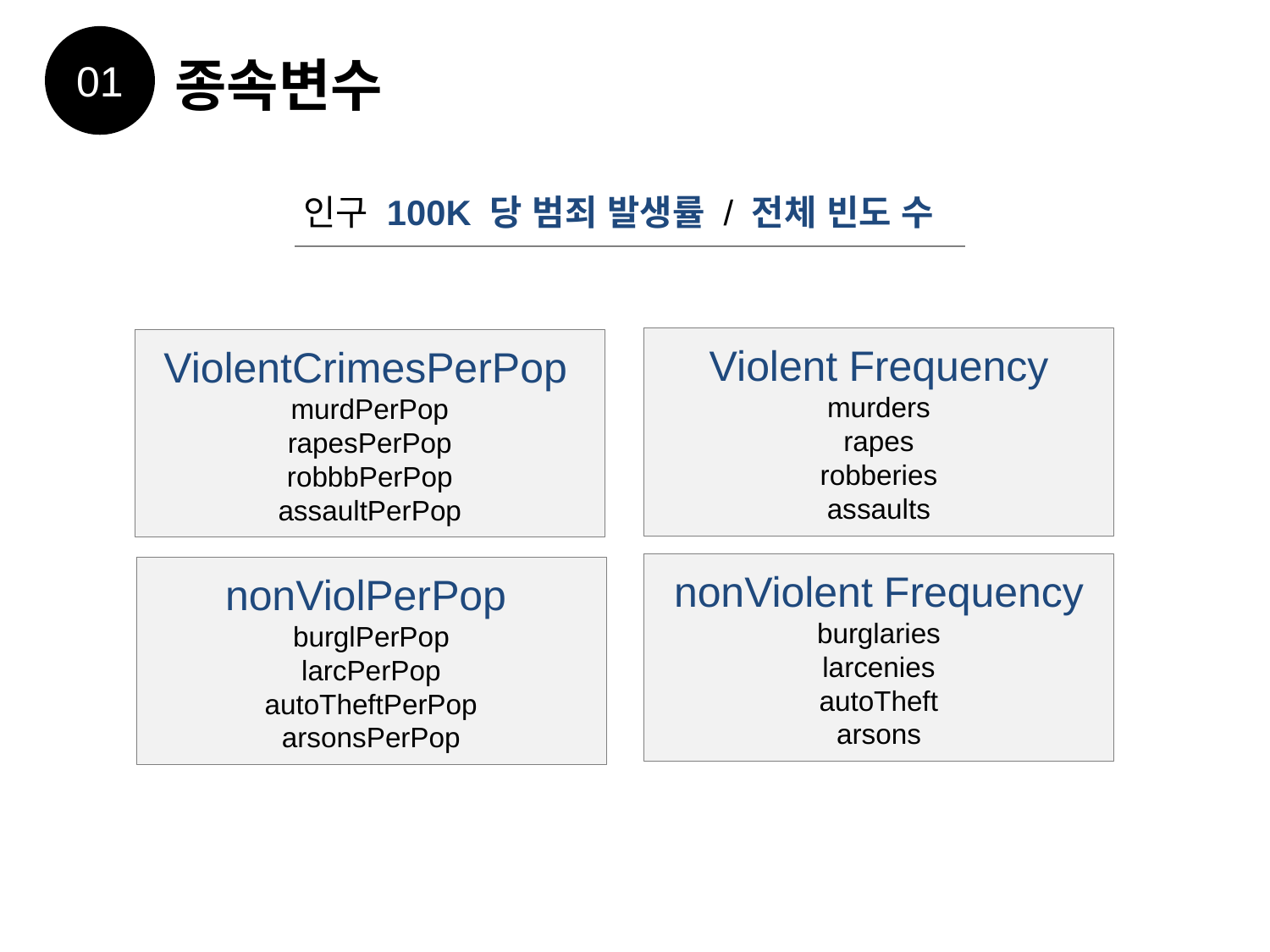

종속변수
01
01
인구 100K 당 범죄 발생률 / 전체 빈도 수
Violent Frequency
murders
rapes
robberies
assaults
ViolentCrimesPerPop
murdPerPop
rapesPerPop
robbbPerPop
assaultPerPop
nonViolent Frequency
burglaries
larcenies
autoTheft
arsons
nonViolPerPop
burglPerPop
larcPerPop
autoTheftPerPop
arsonsPerPop